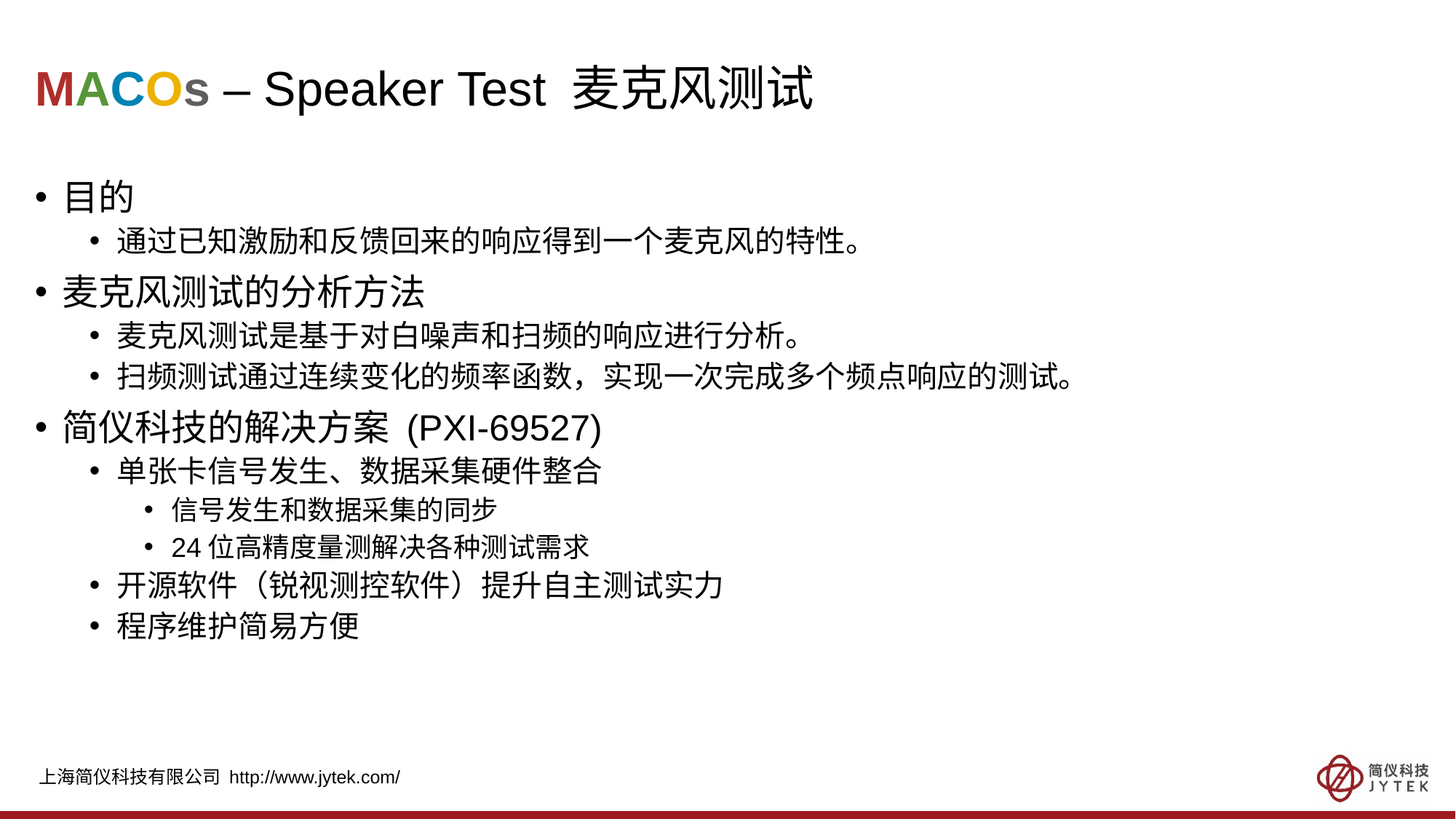

# MACOs – Speaker Test 麦克风测试
目的
通过已知激励和反馈回来的响应得到一个麦克风的特性。
麦克风测试的分析方法
麦克风测试是基于对白噪声和扫频的响应进行分析。
扫频测试通过连续变化的频率函数，实现一次完成多个频点响应的测试。
简仪科技的解决方案 (PXI-69527)
单张卡信号发生、数据采集硬件整合
信号发生和数据采集的同步
24位高精度量测解决各种测试需求
开源软件（锐视测控软件）提升自主测试实力
程序维护简易方便